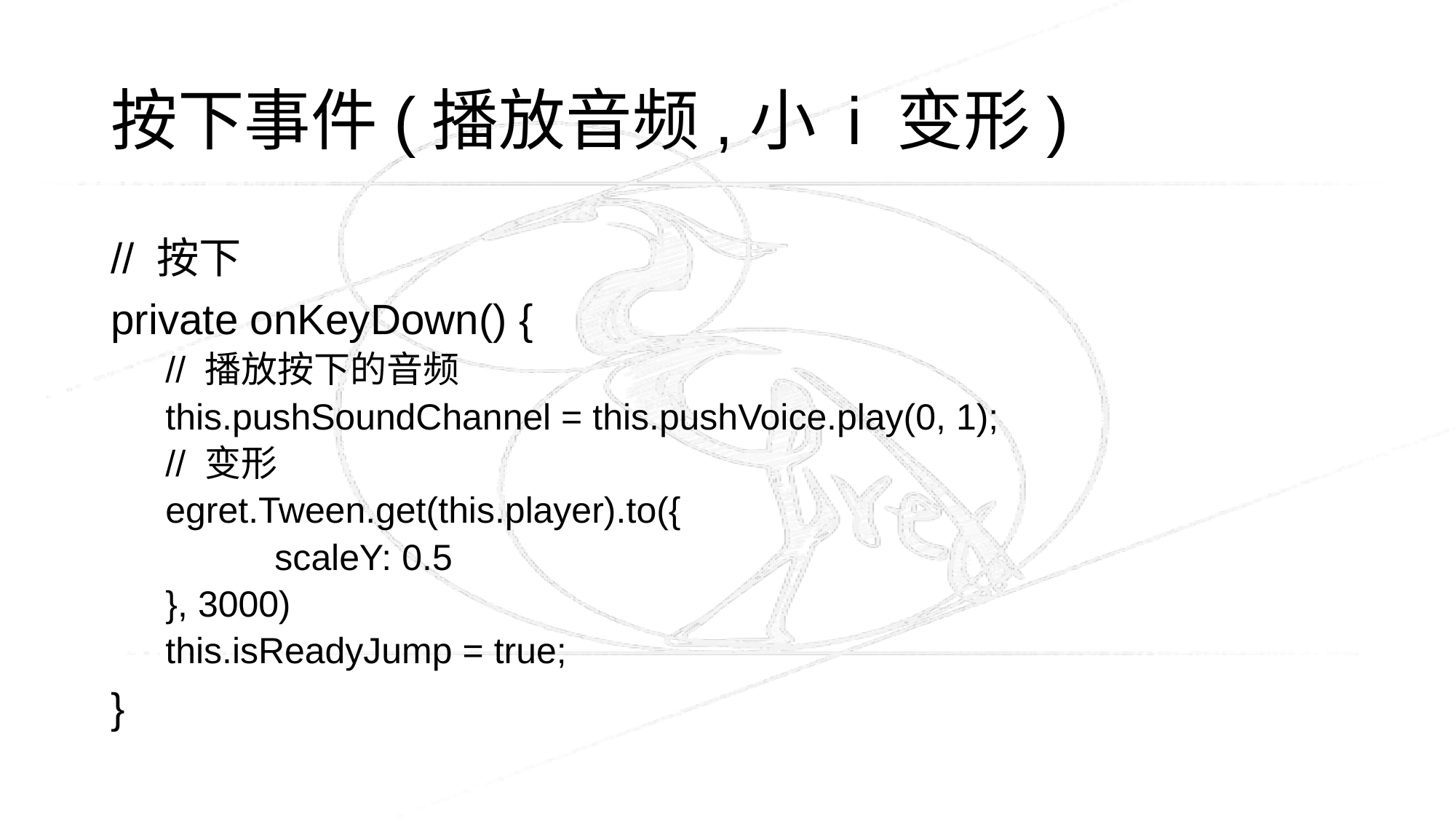

# 按下事件(播放音频,小 i 变形)
// 按下
private onKeyDown() {
// 播放按下的音频
this.pushSoundChannel = this.pushVoice.play(0, 1);
// 变形
egret.Tween.get(this.player).to({
	scaleY: 0.5
}, 3000)
this.isReadyJump = true;
}